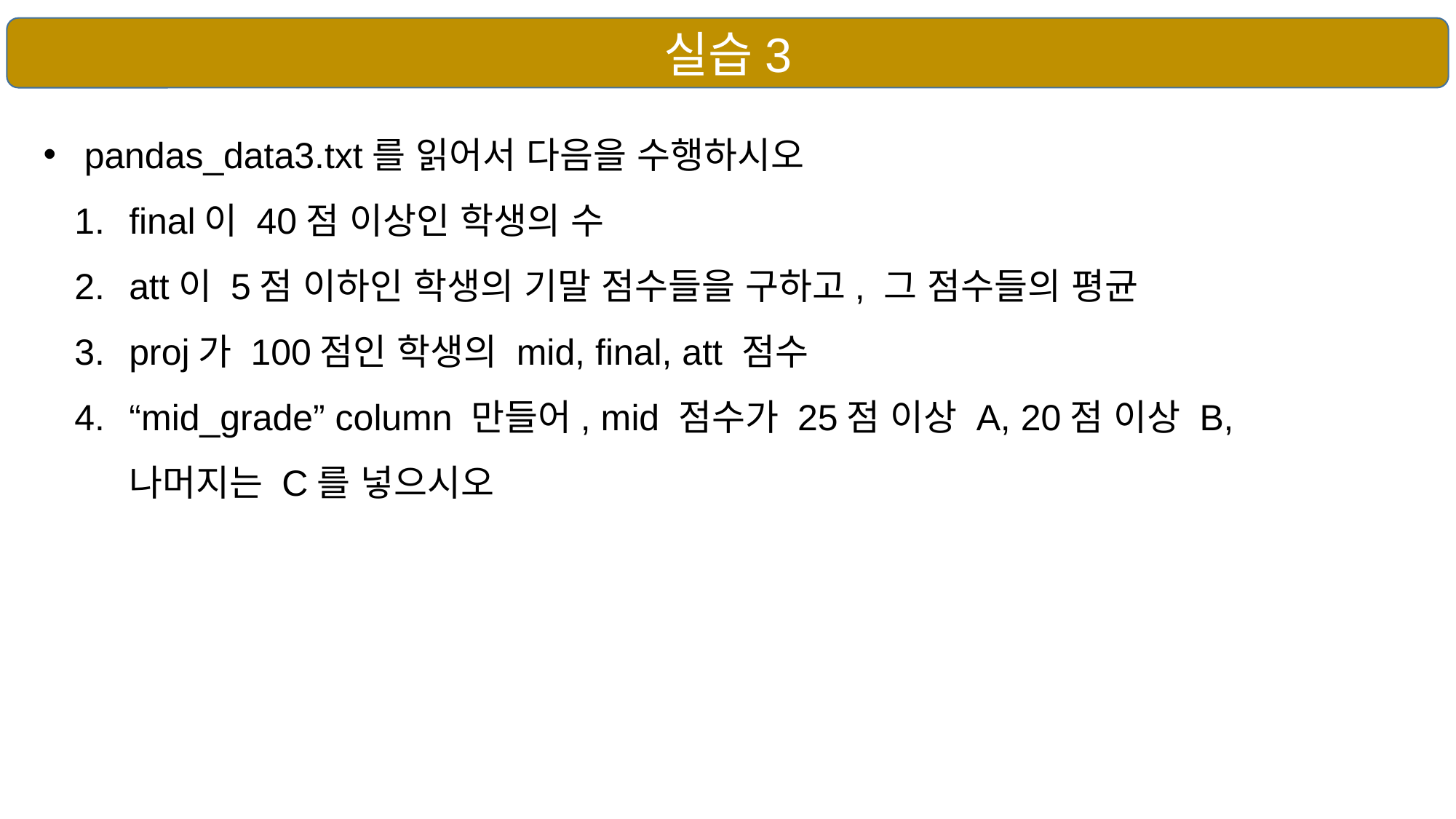

실습3
pandas_data3.txt를 읽어서 다음을 수행하시오
final이 40점 이상인 학생의 수
att이 5점 이하인 학생의 기말 점수들을 구하고, 그 점수들의 평균
proj가 100점인 학생의 mid, final, att 점수
“mid_grade” column 만들어, mid 점수가 25점 이상 A, 20점 이상 B, 나머지는 C를 넣으시오